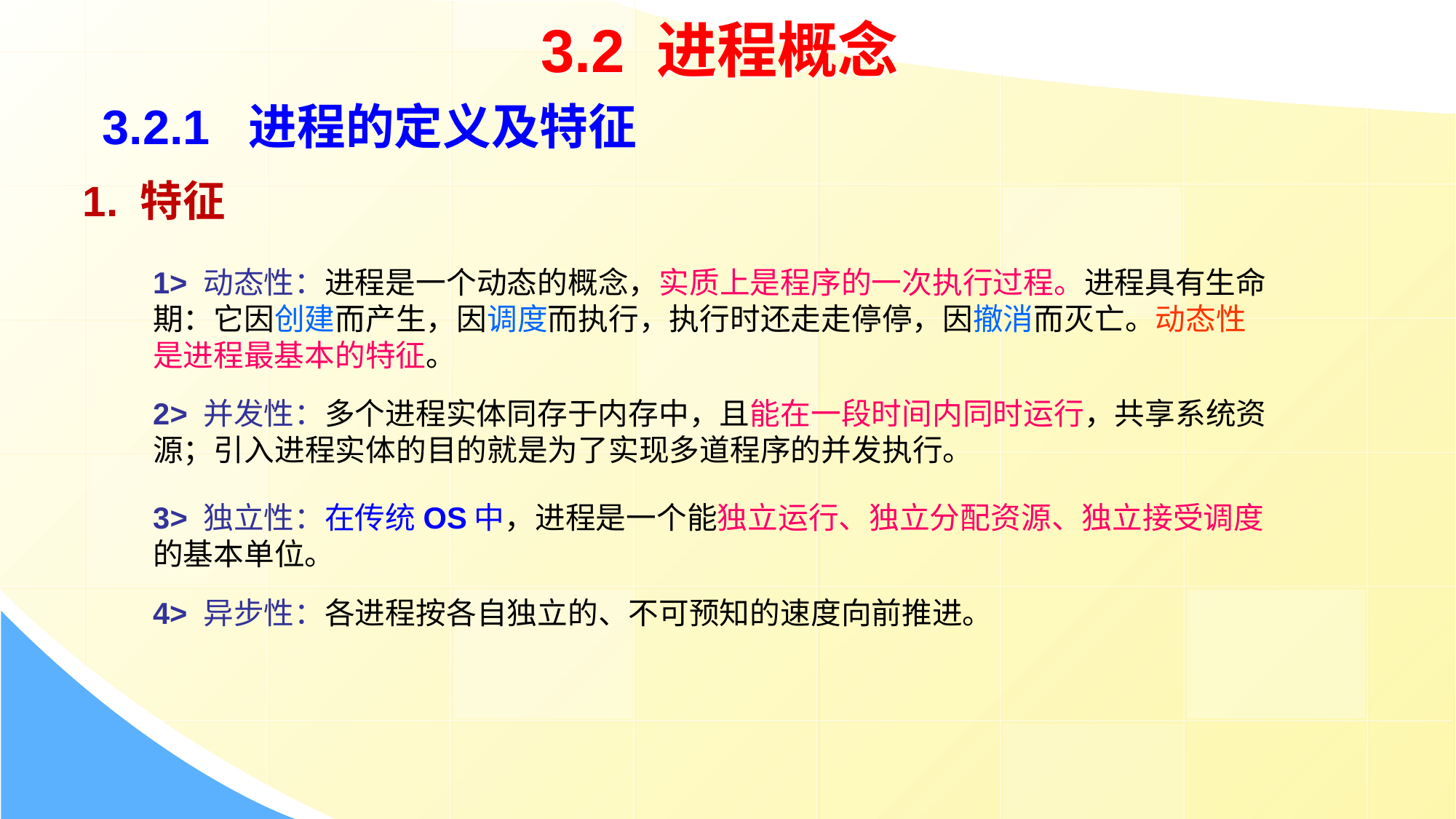

3.2 进程概念
3.2.1  进程的定义及特征
1. 特征
1> 动态性：进程是一个动态的概念，实质上是程序的一次执行过程。进程具有生命期：它因创建而产生，因调度而执行，执行时还走走停停，因撤消而灭亡。动态性是进程最基本的特征。
2> 并发性：多个进程实体同存于内存中，且能在一段时间内同时运行，共享系统资源；引入进程实体的目的就是为了实现多道程序的并发执行。
3> 独立性：在传统OS中，进程是一个能独立运行、独立分配资源、独立接受调度的基本单位。
4> 异步性：各进程按各自独立的、不可预知的速度向前推进。